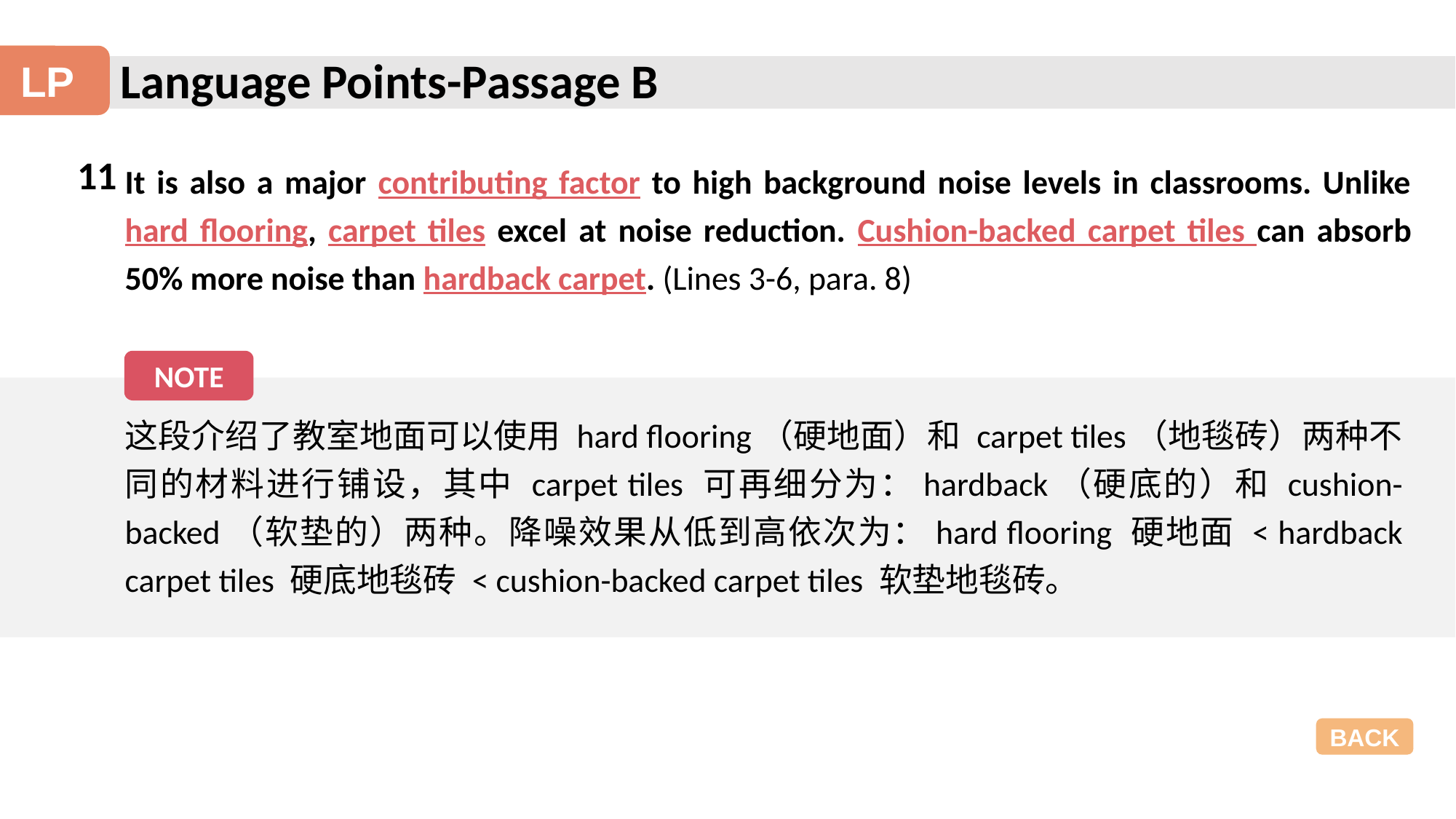

Language Points-Passage B
LP

11
It is also a major contributing factor to high background noise levels in classrooms. Unlike hard flooring, carpet tiles excel at noise reduction. Cushion-backed carpet tiles can absorb 50% more noise than hardback carpet. (Lines 3-6, para. 8)
NOTE

这段介绍了教室地面可以使用 hard flooring（硬地面）和 carpet tiles（地毯砖）两种不同的材料进行铺设，其中 carpet tiles 可再细分为：hardback（硬底的）和 cushion-backed（软垫的）两种。降噪效果从低到高依次为：hard flooring 硬地面 < hardback carpet tiles 硬底地毯砖 < cushion-backed carpet tiles 软垫地毯砖。
BACK